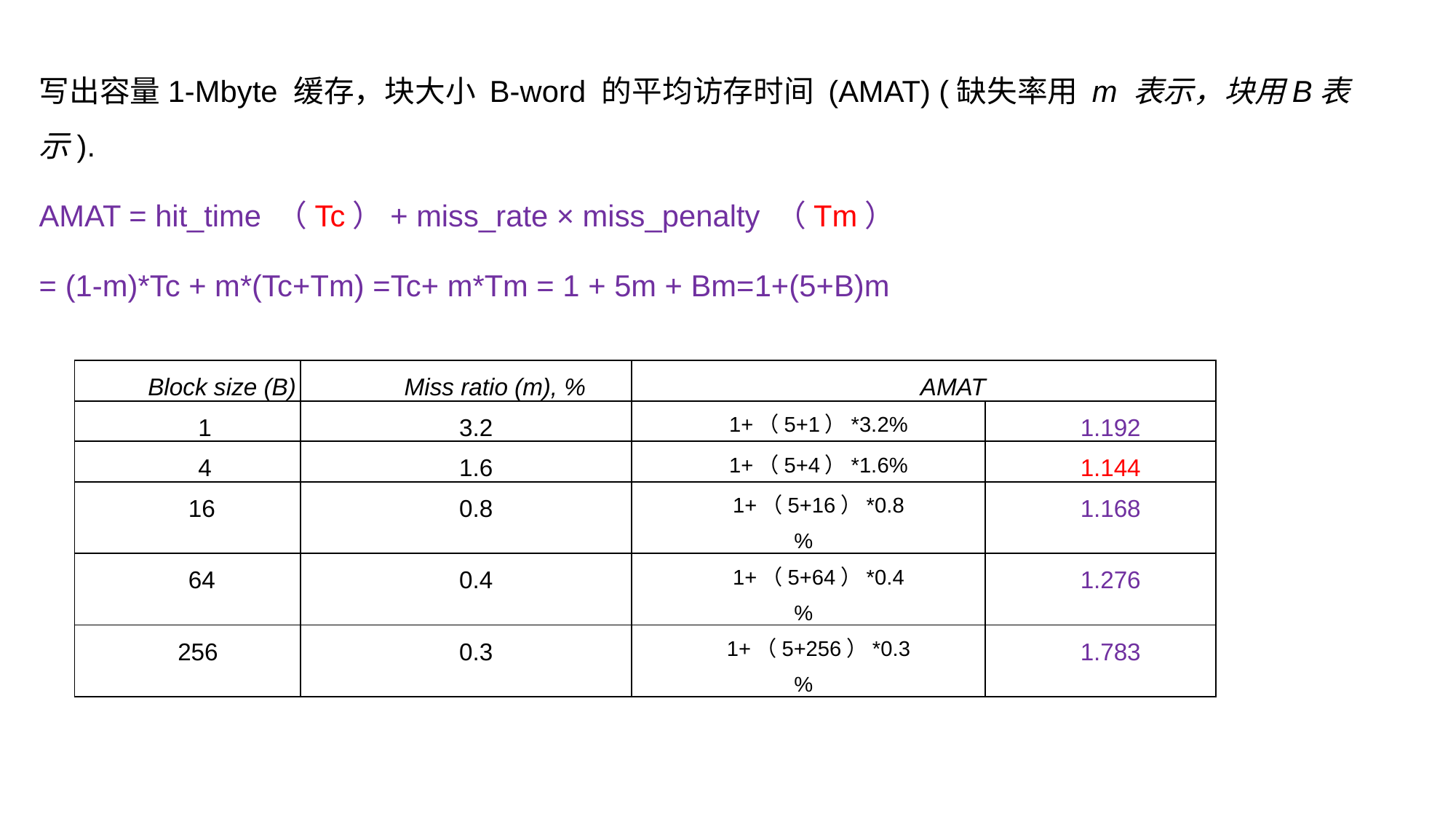

写出容量1-Mbyte 缓存，块大小 B-word 的平均访存时间 (AMAT) (缺失率用 m 表示，块用B表示).
AMAT = hit_time （Tc）+ miss_rate × miss_penalty （Tm）
= (1-m)*Tc + m*(Tc+Tm) =Tc+ m*Tm = 1 + 5m + Bm=1+(5+B)m

| Block size (B) | Miss ratio (m), % | AMAT |  |
| --- | --- | --- | --- |
| 1 | 3.2 | 1+（5+1）\*3.2% | 1.192 |
| 4 | 1.6 | 1+（5+4）\*1.6% | 1.144 |
| 16 | 0.8 | 1+（5+16）\*0.8% | 1.168 |
| 64 | 0.4 | 1+（5+64）\*0.4% | 1.276 |
| 256 | 0.3 | 1+（5+256）\*0.3% | 1.783 |